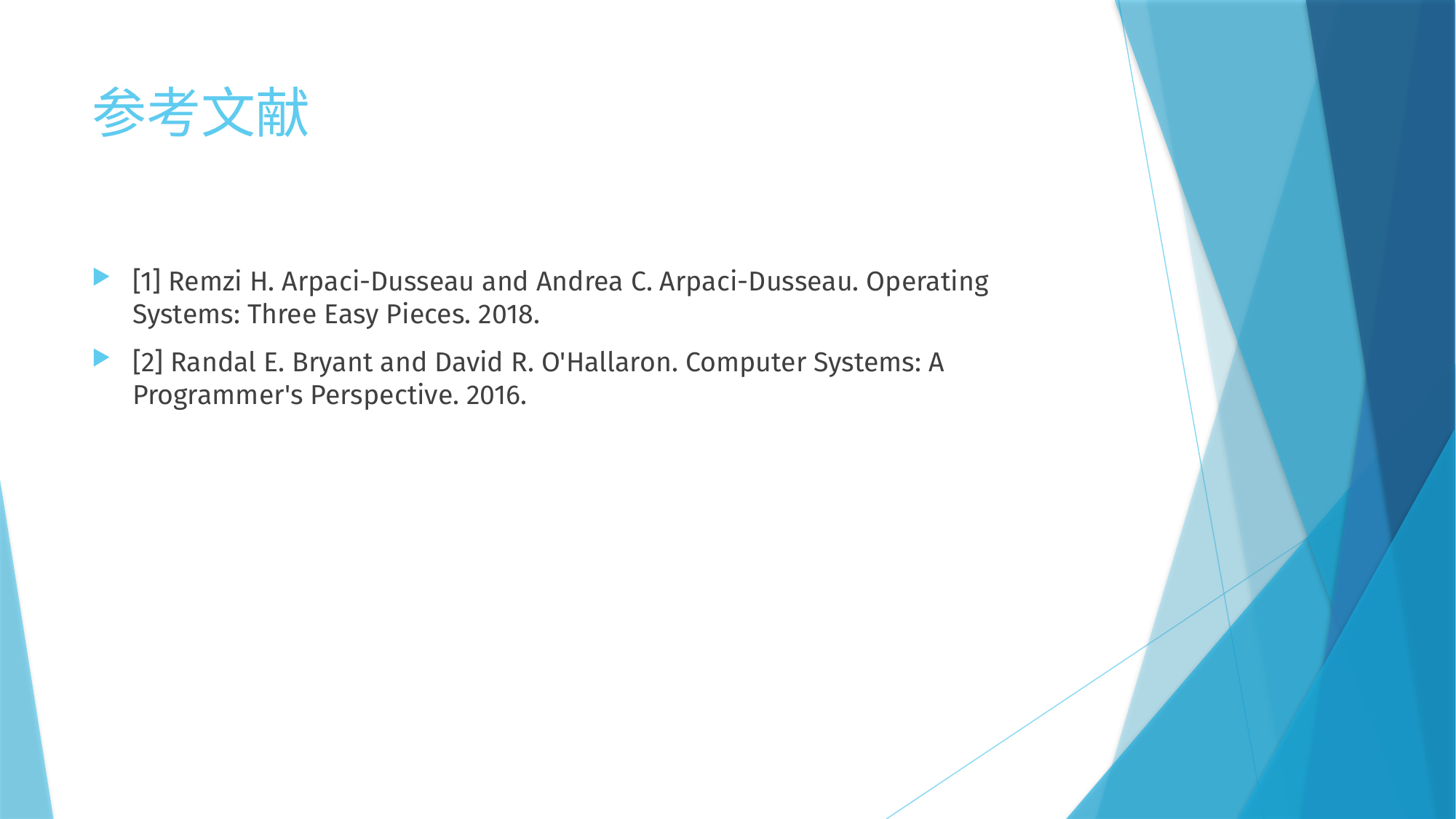

# 参考文献
[1] Remzi H. Arpaci-Dusseau and Andrea C. Arpaci-Dusseau. Operating Systems: Three Easy Pieces. 2018.
[2] Randal E. Bryant and David R. O'Hallaron. Computer Systems: A Programmer's Perspective. 2016.